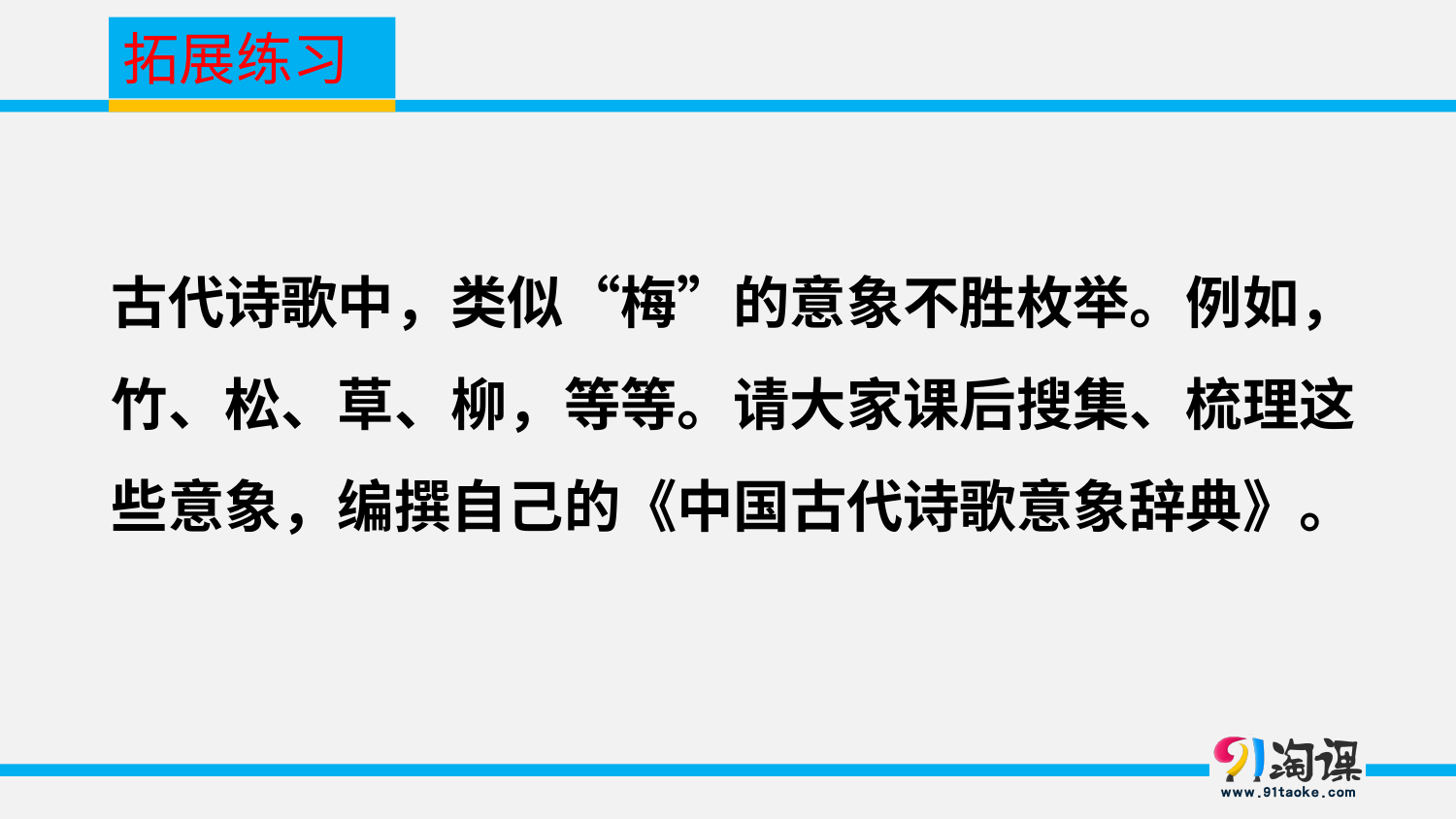

拓展练习
古代诗歌中，类似“梅”的意象不胜枚举。例如，竹、松、草、柳，等等。请大家课后搜集、梳理这些意象，编撰自己的《中国古代诗歌意象辞典》。